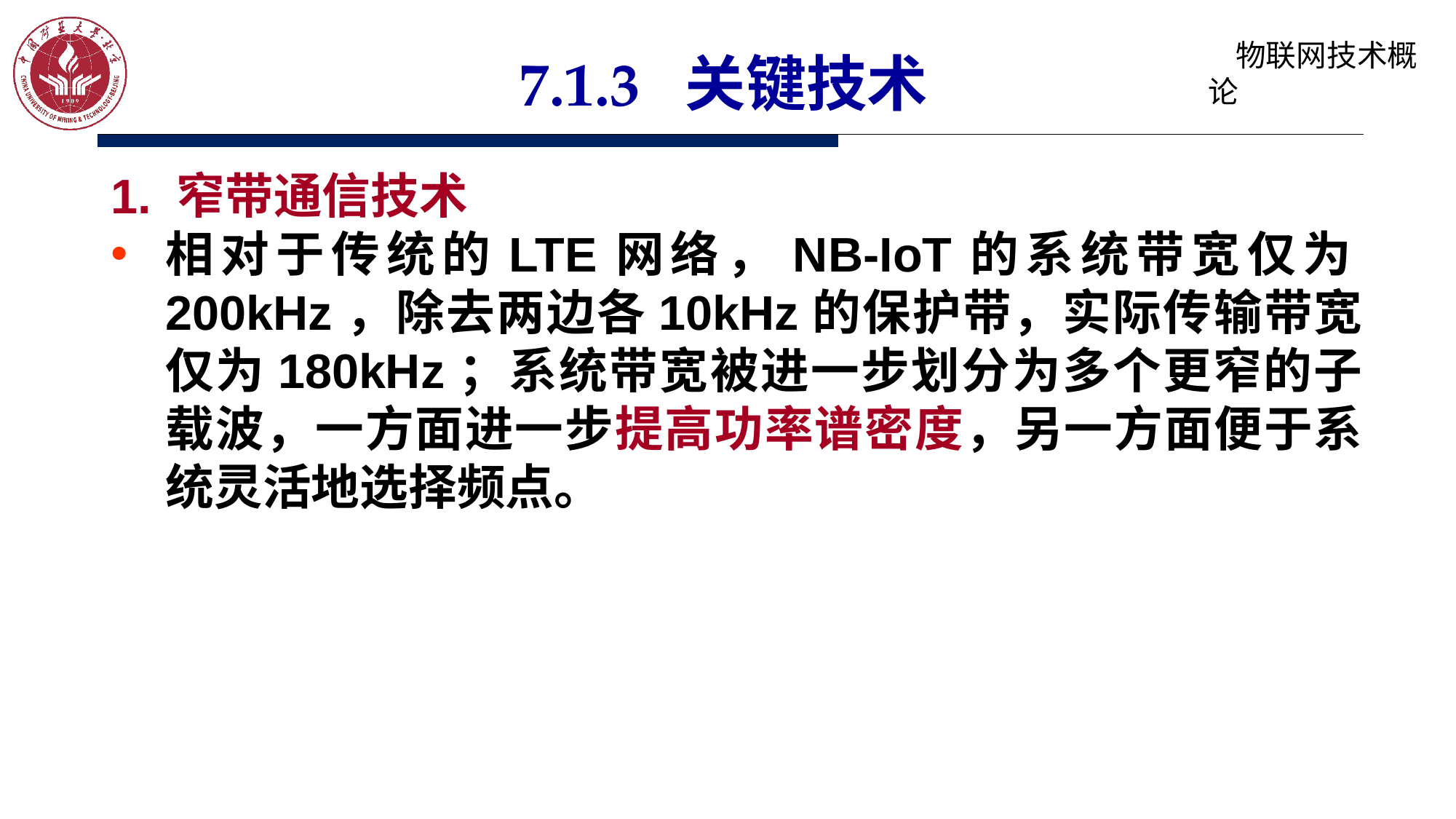

# 7.1.3  关键技术
1. 窄带通信技术
相对于传统的LTE网络，NB-IoT的系统带宽仅为200kHz，除去两边各10kHz的保护带，实际传输带宽仅为180kHz；系统带宽被进一步划分为多个更窄的子载波，一方面进一步提高功率谱密度，另一方面便于系统灵活地选择频点。